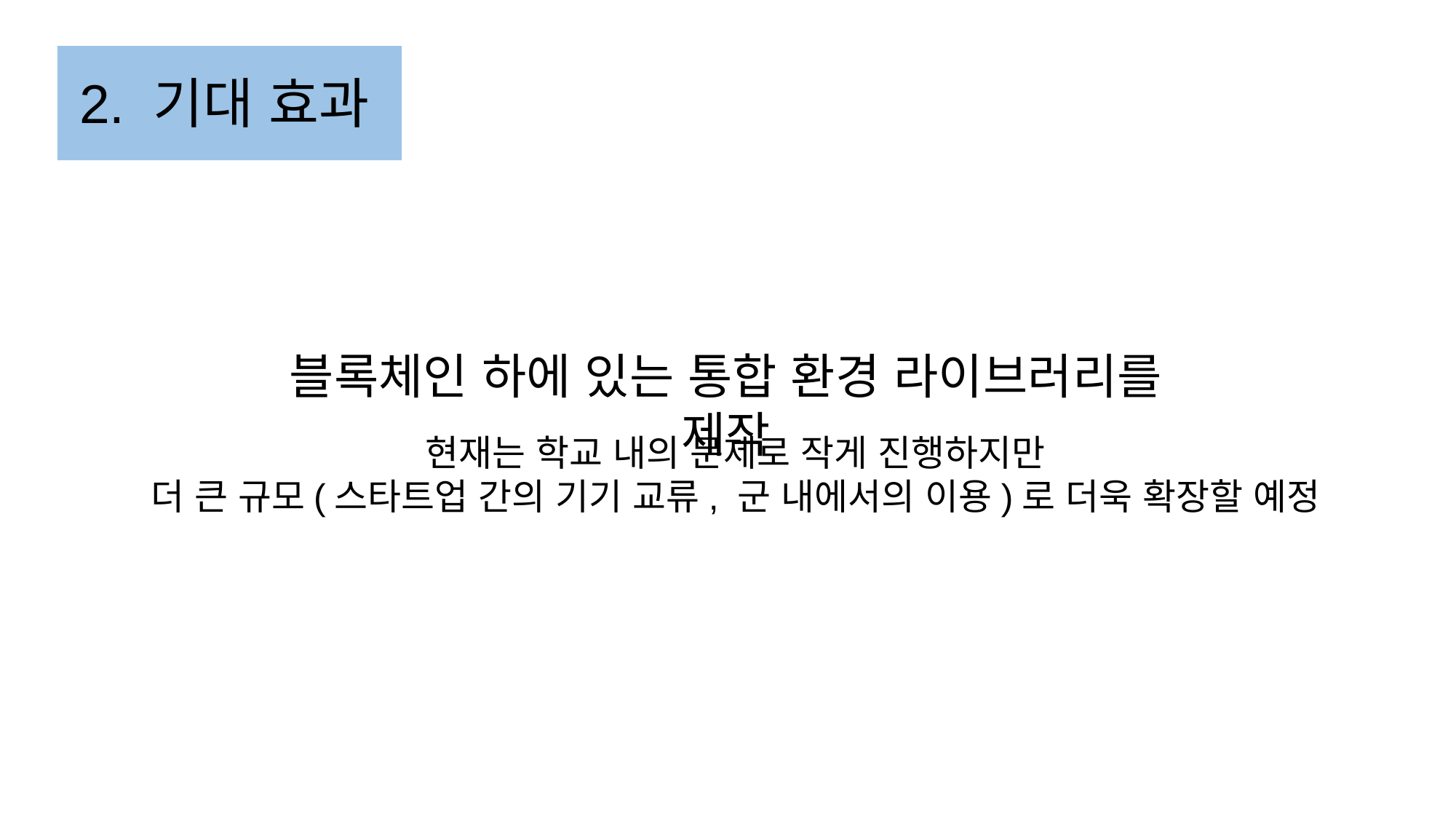

2. 기대 효과
블록체인 하에 있는 통합 환경 라이브러리를 제작
현재는 학교 내의 문제로 작게 진행하지만
더 큰 규모(스타트업 간의 기기 교류, 군 내에서의 이용)로 더욱 확장할 예정